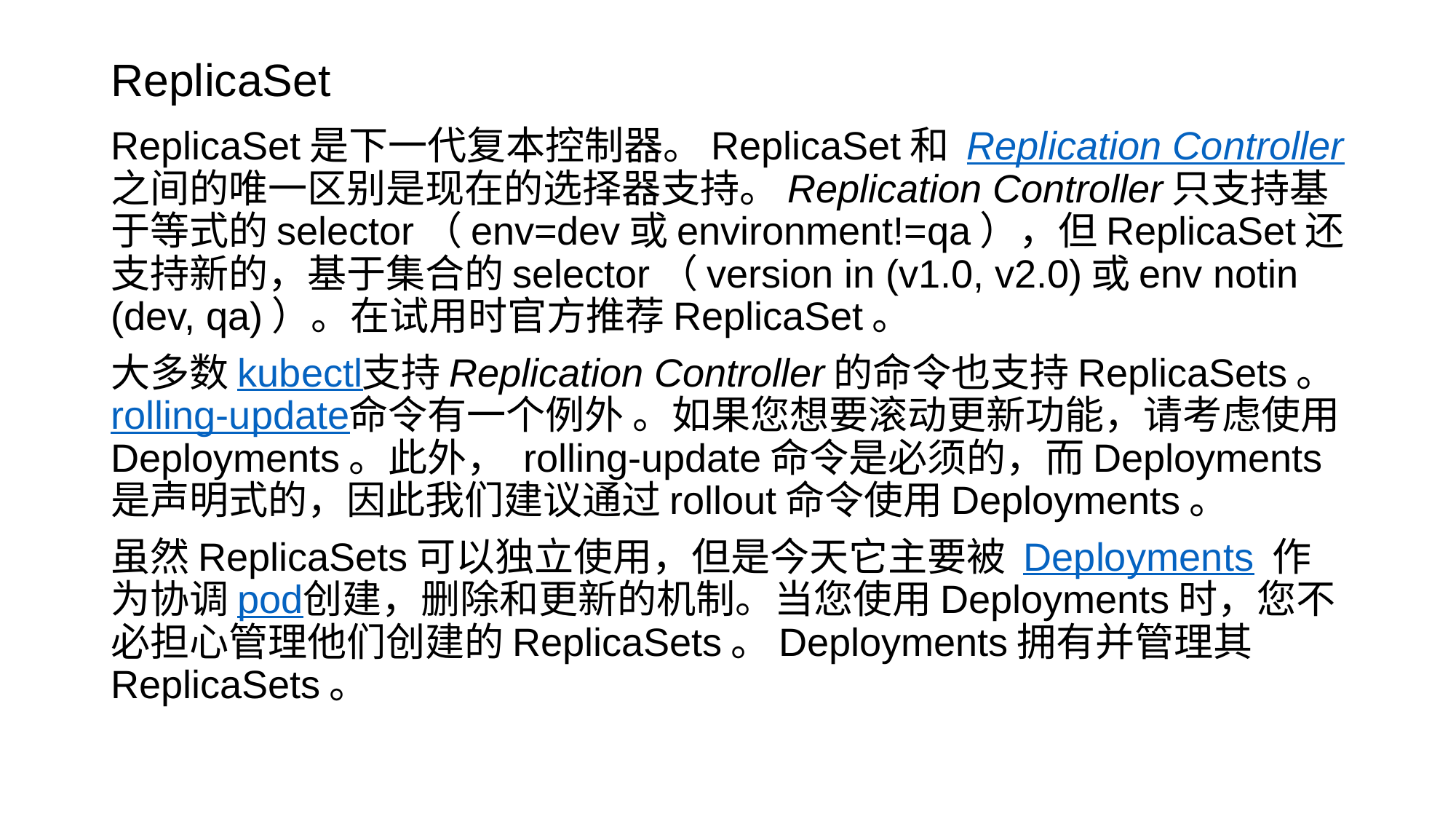

# ReplicaSet
ReplicaSet是下一代复本控制器。ReplicaSet和 Replication Controller之间的唯一区别是现在的选择器支持。Replication Controller只支持基于等式的selector（env=dev或environment!=qa），但ReplicaSet还支持新的，基于集合的selector（version in (v1.0, v2.0)或env notin (dev, qa)）。在试用时官方推荐ReplicaSet。
大多数kubectl支持Replication Controller的命令也支持ReplicaSets。rolling-update命令有一个例外 。如果您想要滚动更新功能，请考虑使用Deployments。此外， rolling-update命令是必须的，而Deployments是声明式的，因此我们建议通过rollout命令使用Deployments。
虽然ReplicaSets可以独立使用，但是今天它主要被 Deployments 作为协调pod创建，删除和更新的机制。当您使用Deployments时，您不必担心管理他们创建的ReplicaSets。Deployments拥有并管理其ReplicaSets。